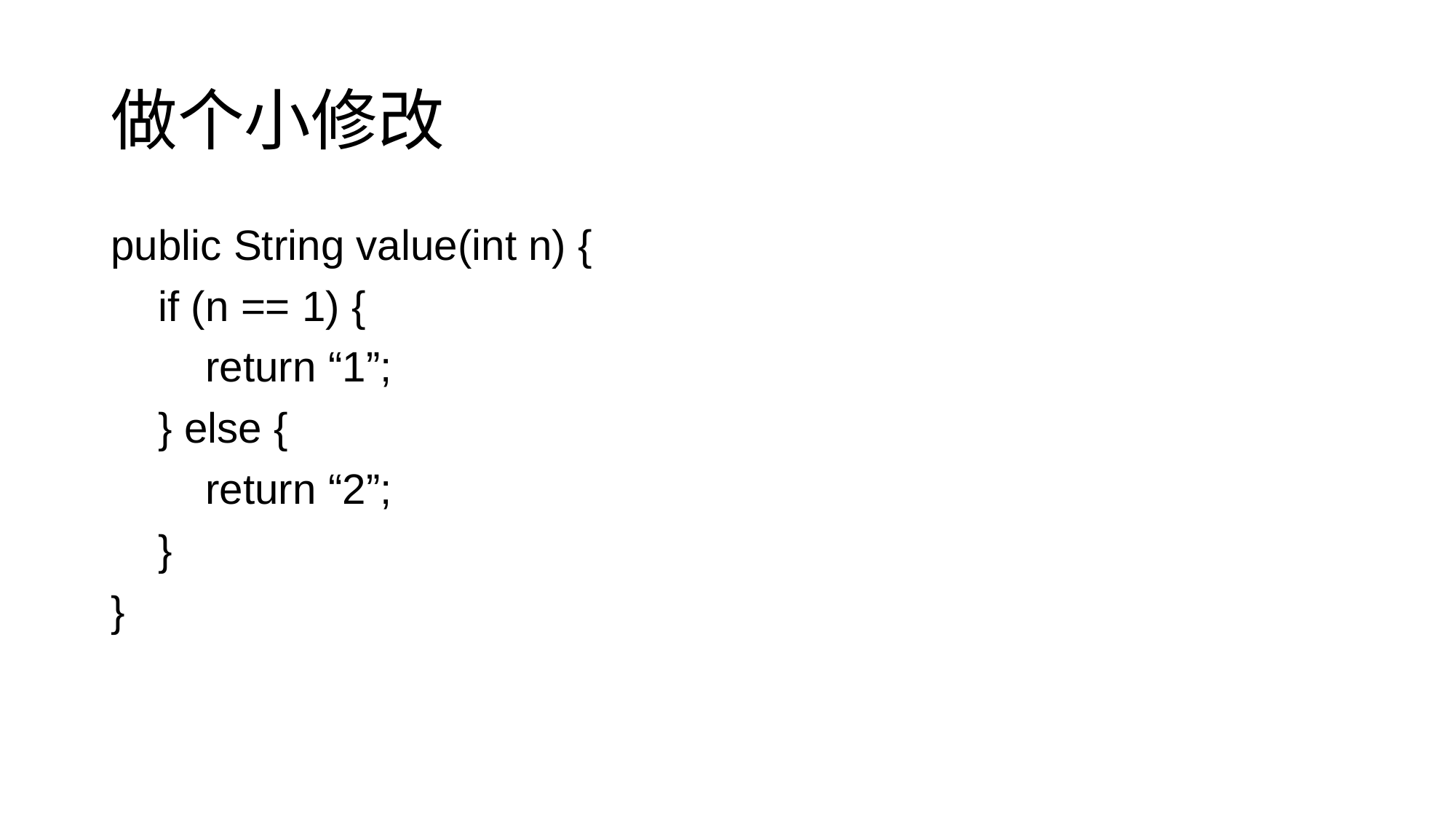

# 做个小修改
public String value(int n) {
    if (n == 1) {
        return “1”;
    } else {
        return “2”;
    }
}